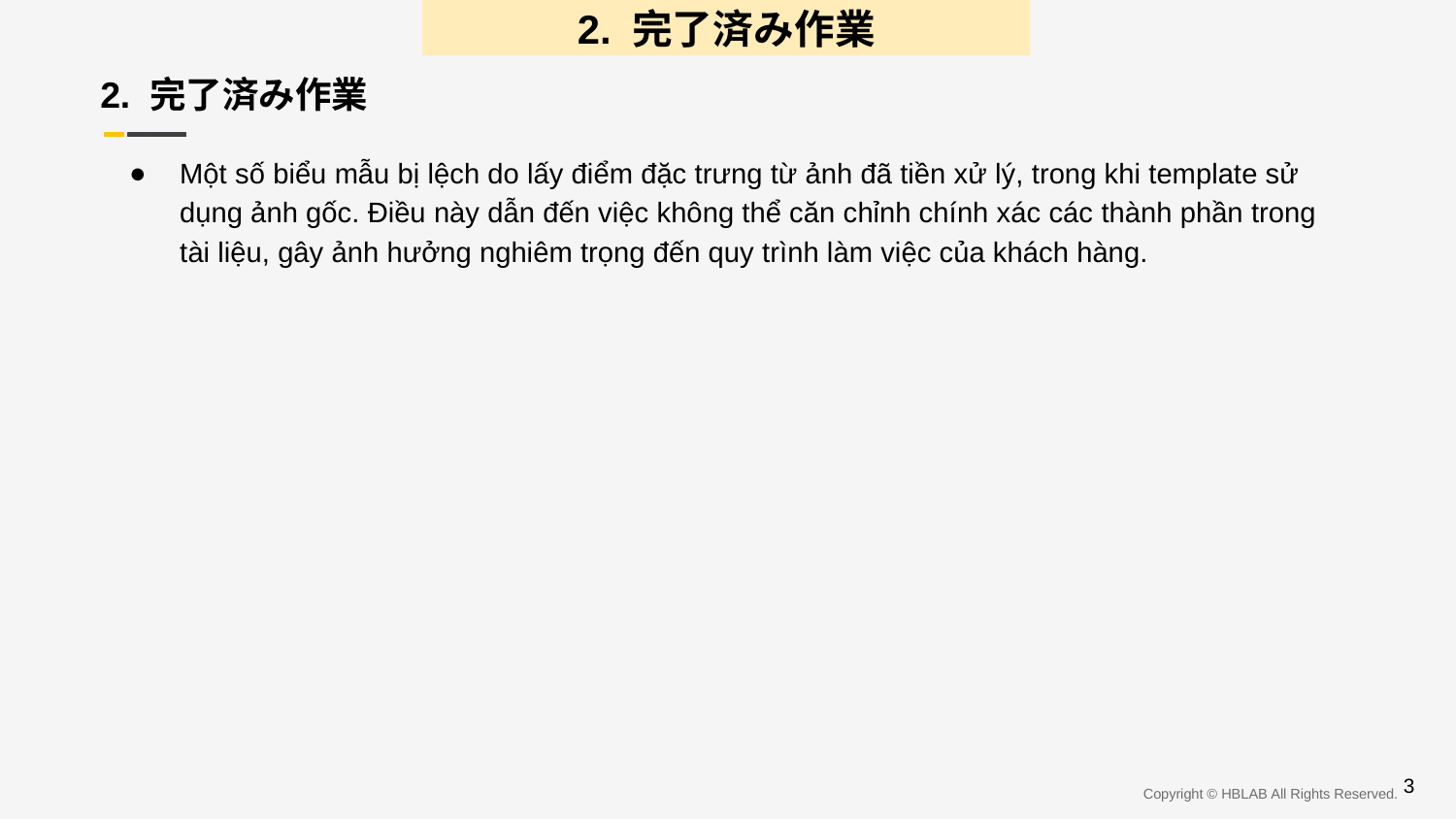

2. 完了済み作業
2. 完了済み作業
Một số biểu mẫu bị lệch do lấy điểm đặc trưng từ ảnh đã tiền xử lý, trong khi template sử dụng ảnh gốc. Điều này dẫn đến việc không thể căn chỉnh chính xác các thành phần trong tài liệu, gây ảnh hưởng nghiêm trọng đến quy trình làm việc của khách hàng.
3